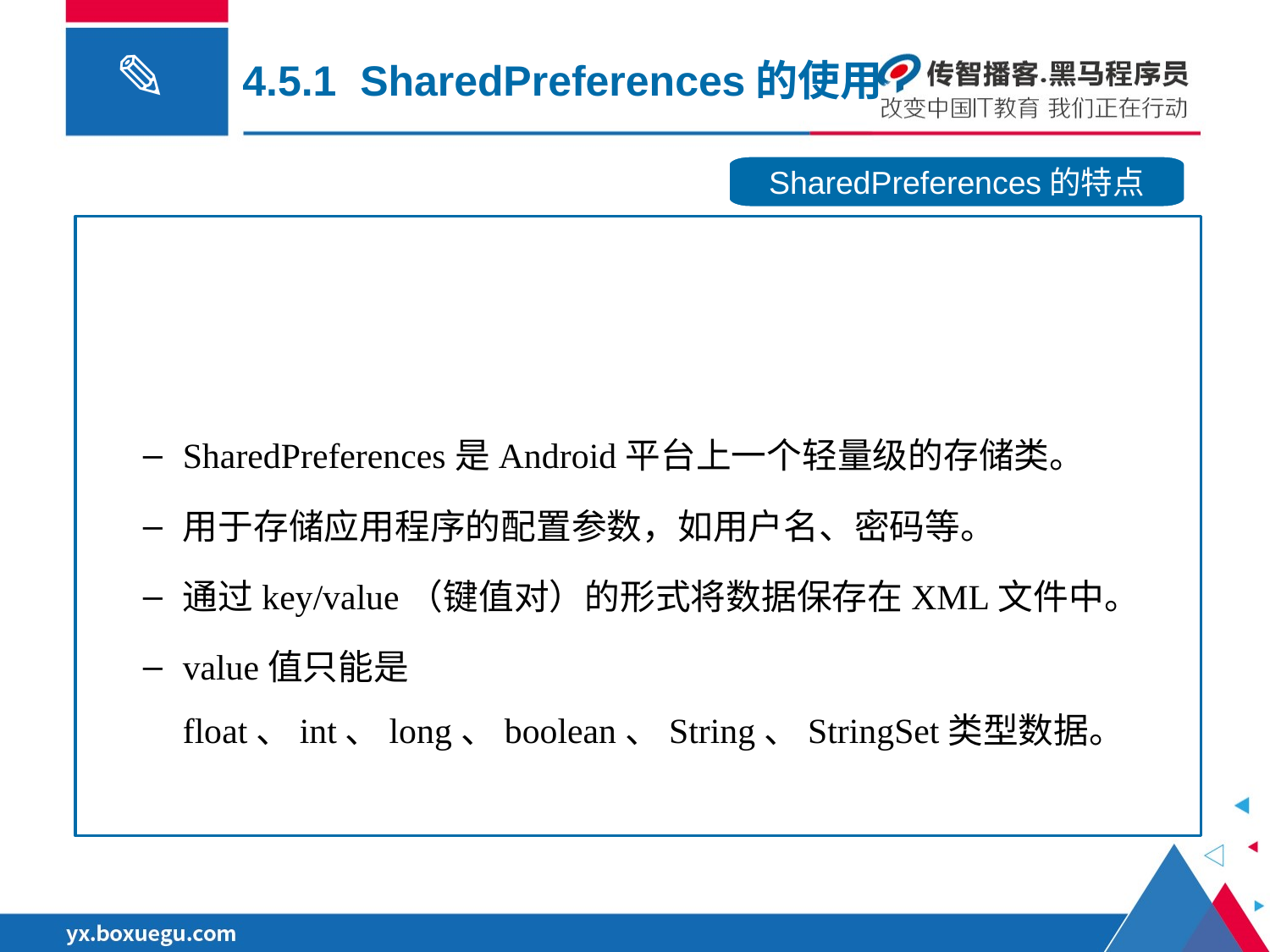

4.5.1  SharedPreferences的使用

SharedPreferences的特点

SharedPreferences是Android平台上一个轻量级的存储类。
用于存储应用程序的配置参数，如用户名、密码等。
通过key/value（键值对）的形式将数据保存在XML文件中。
value值只能是float、int、long、boolean、String、StringSet类型数据。